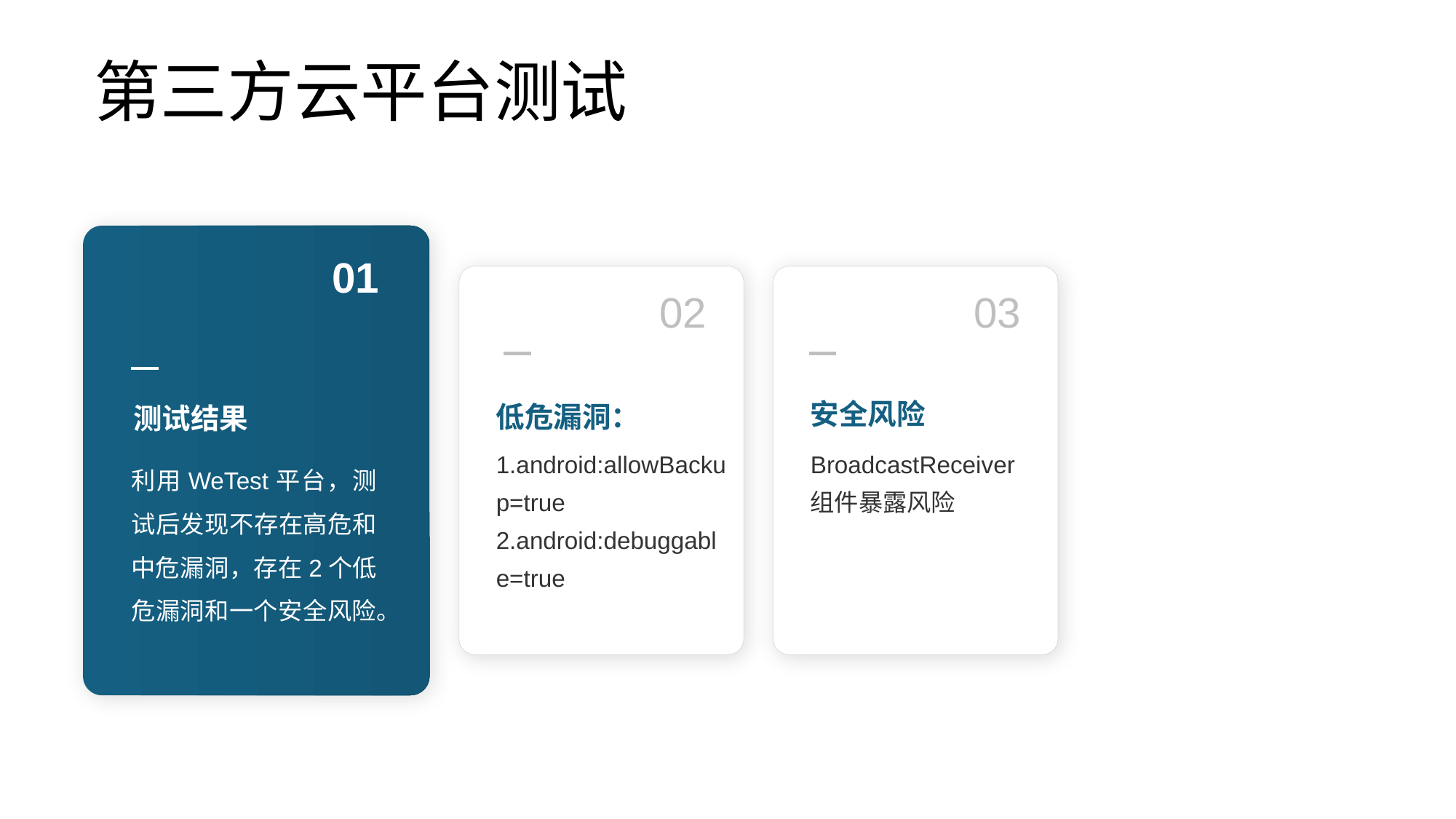

# 第三方云平台测试

01

02
03
测试结果

低危漏洞：
安全风险
BroadcastReceiver 组件暴露风险
1.android:allowBackup=true
2.android:debuggable=true
利用WeTest平台，测试后发现不存在高危和中危漏洞，存在2个低危漏洞和一个安全风险。